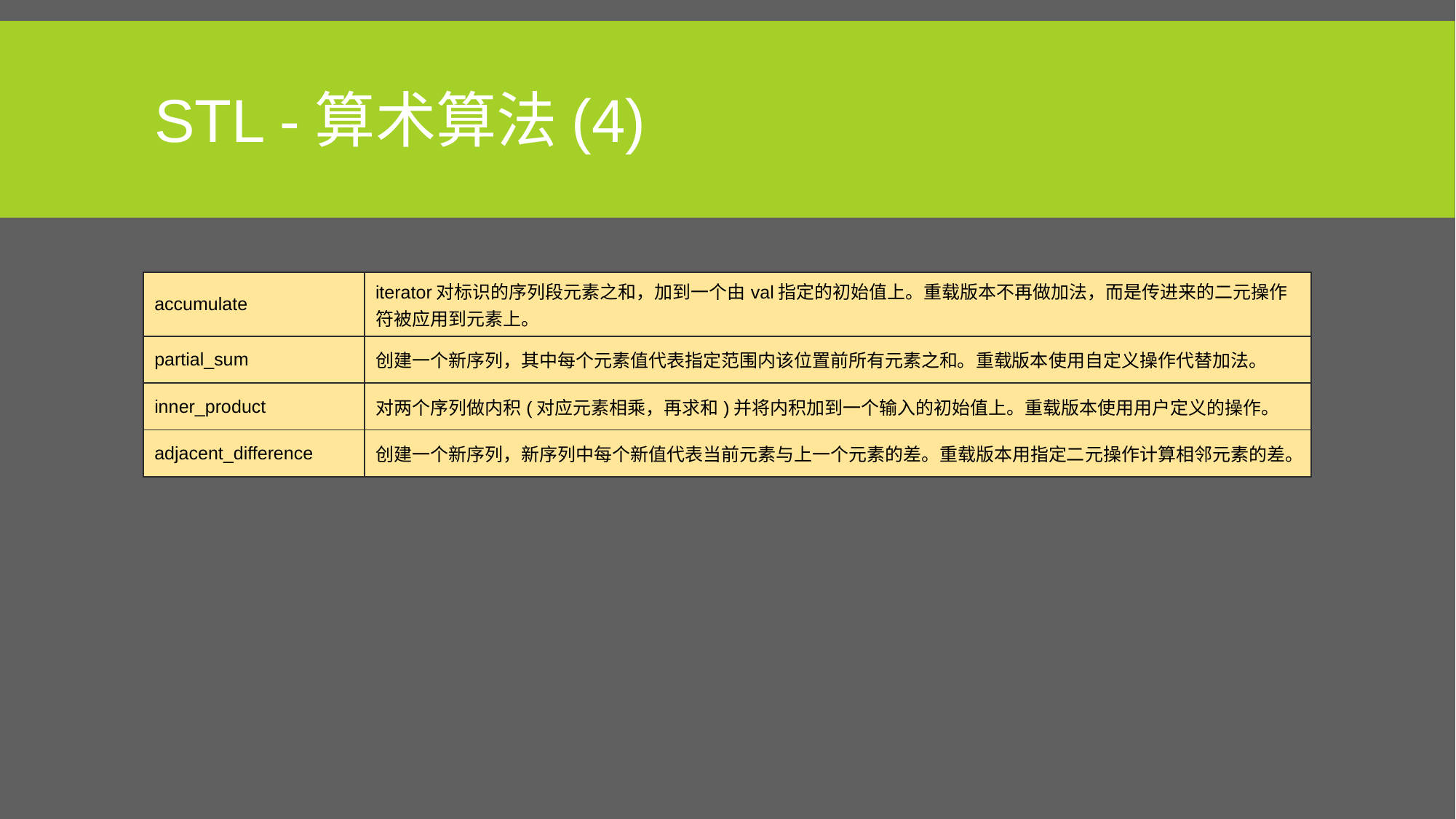

# STL -算术算法(4)
| accumulate | iterator对标识的序列段元素之和，加到一个由val指定的初始值上。重载版本不再做加法，而是传进来的二元操作符被应用到元素上。 |
| --- | --- |
| partial\_sum | 创建一个新序列，其中每个元素值代表指定范围内该位置前所有元素之和。重载版本使用自定义操作代替加法。 |
| inner\_product | 对两个序列做内积(对应元素相乘，再求和)并将内积加到一个输入的初始值上。重载版本使用用户定义的操作。 |
| adjacent\_difference | 创建一个新序列，新序列中每个新值代表当前元素与上一个元素的差。重载版本用指定二元操作计算相邻元素的差。 |